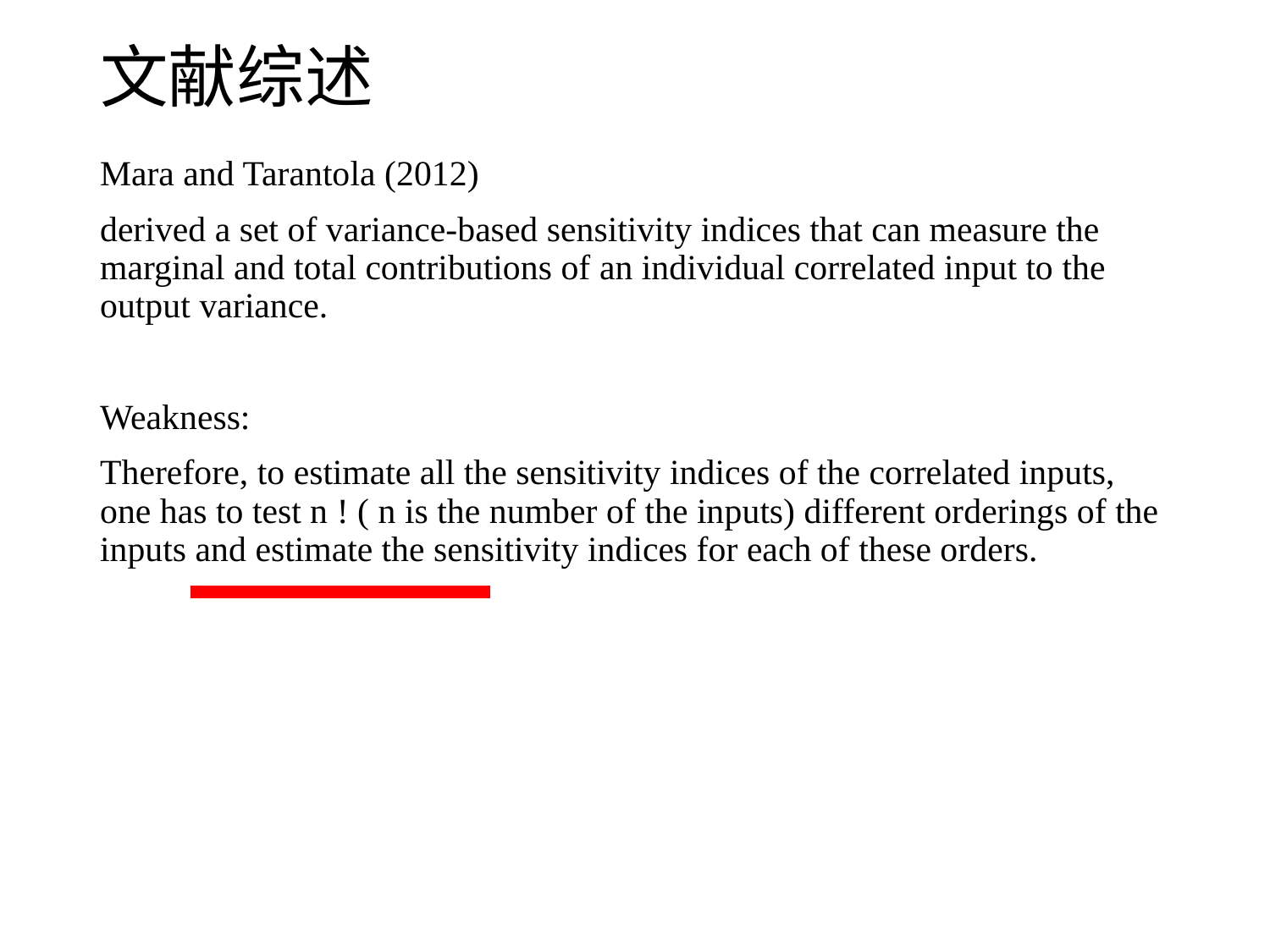

# 文献综述
Mara and Tarantola (2012)
derived a set of variance-based sensitivity indices that can measure the marginal and total contributions of an individual correlated input to the output variance.

Weakness:
Therefore, to estimate all the sensitivity indices of the correlated inputs, one has to test n ! ( n is the number of the inputs) different orderings of the inputs and estimate the sensitivity indices for each of these orders.